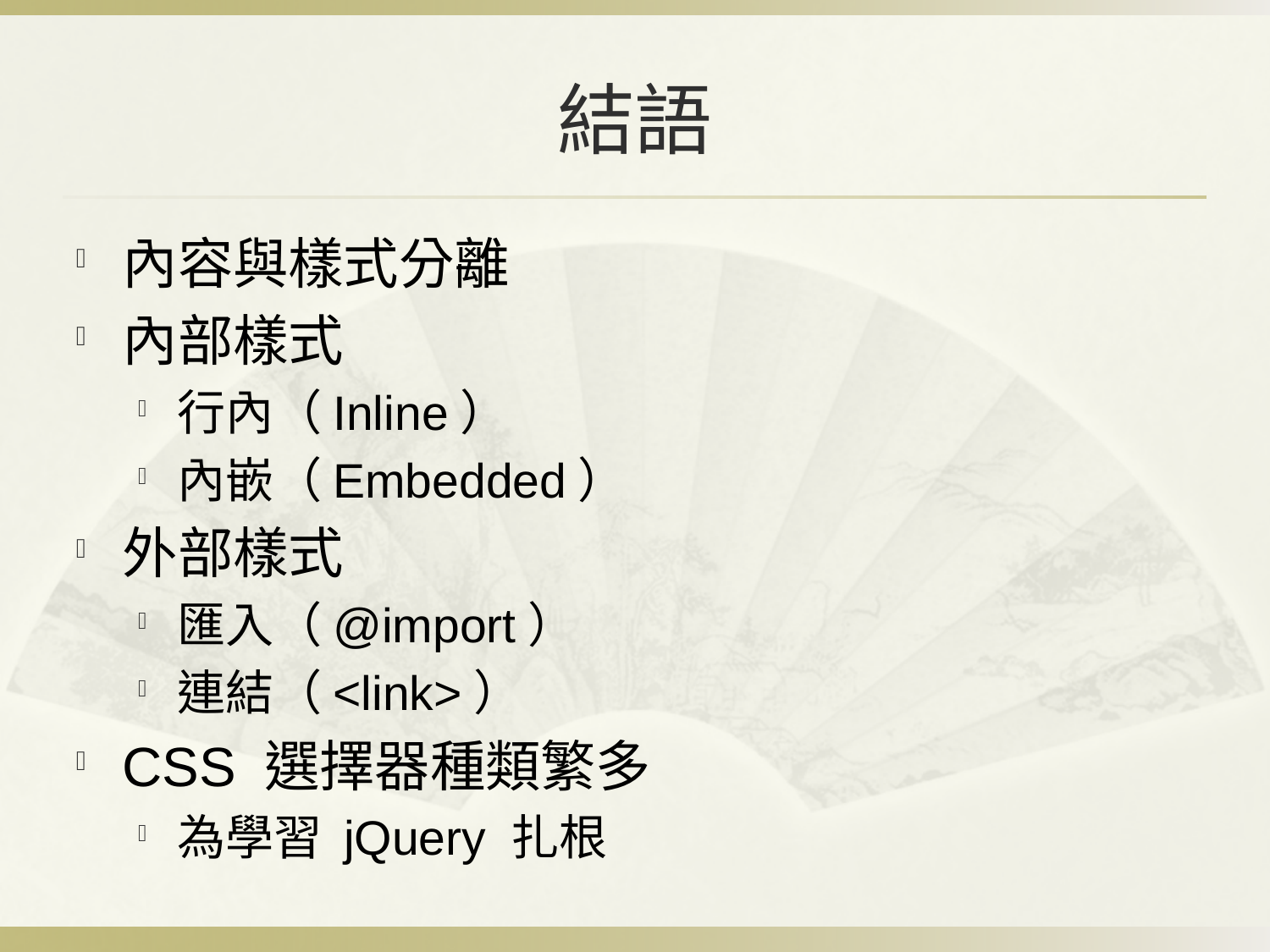

# 結語
內容與樣式分離
內部樣式
行內（Inline）
內嵌（Embedded）
外部樣式
匯入（@import）
連結（<link>）
CSS 選擇器種類繁多
為學習 jQuery 扎根